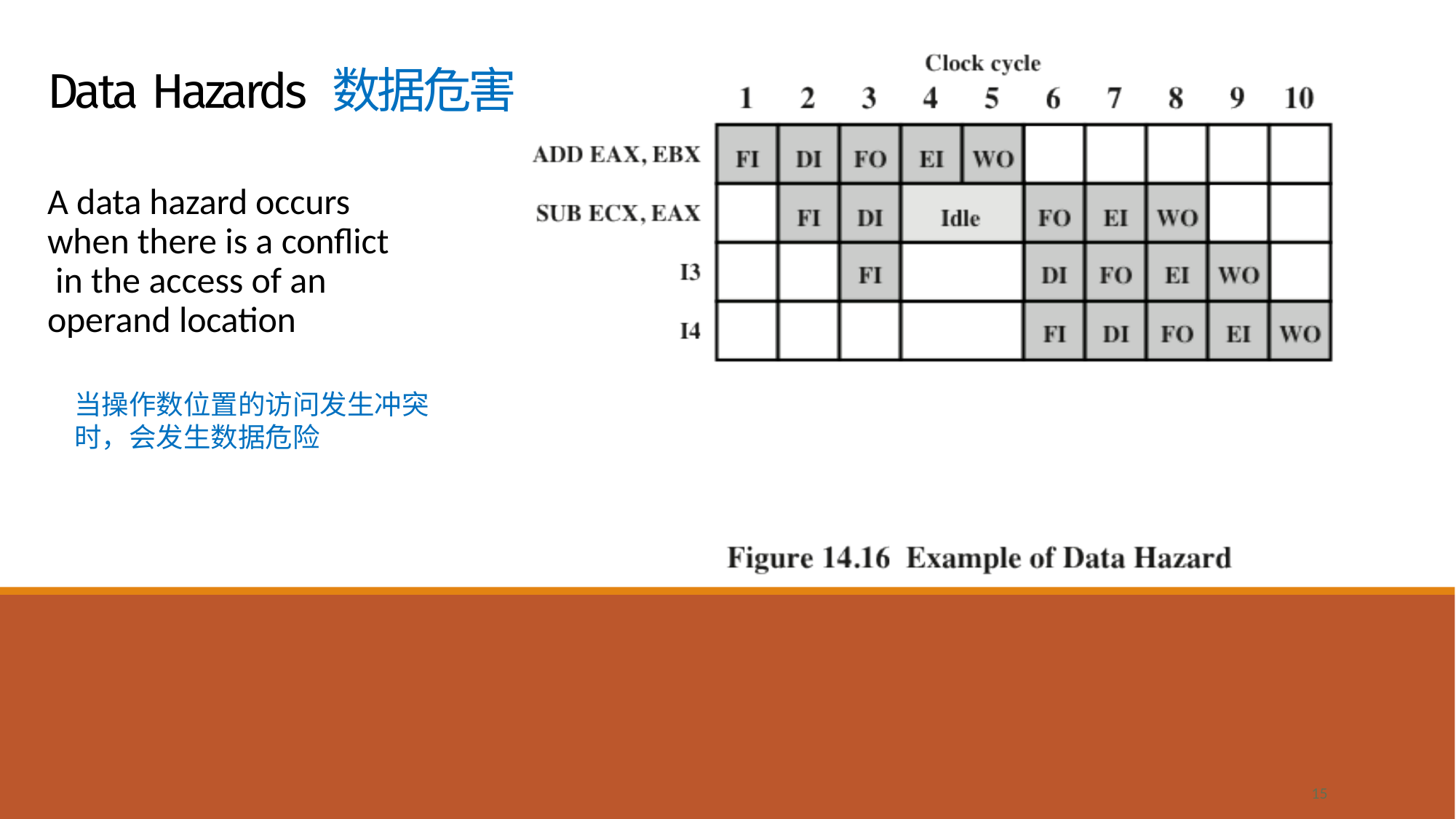

# Data Hazards 数据危害
A data hazard occurs  when there is a conflict  in the access of an  operand location
当操作数位置的访问发生冲突时，会发生数据危险
15